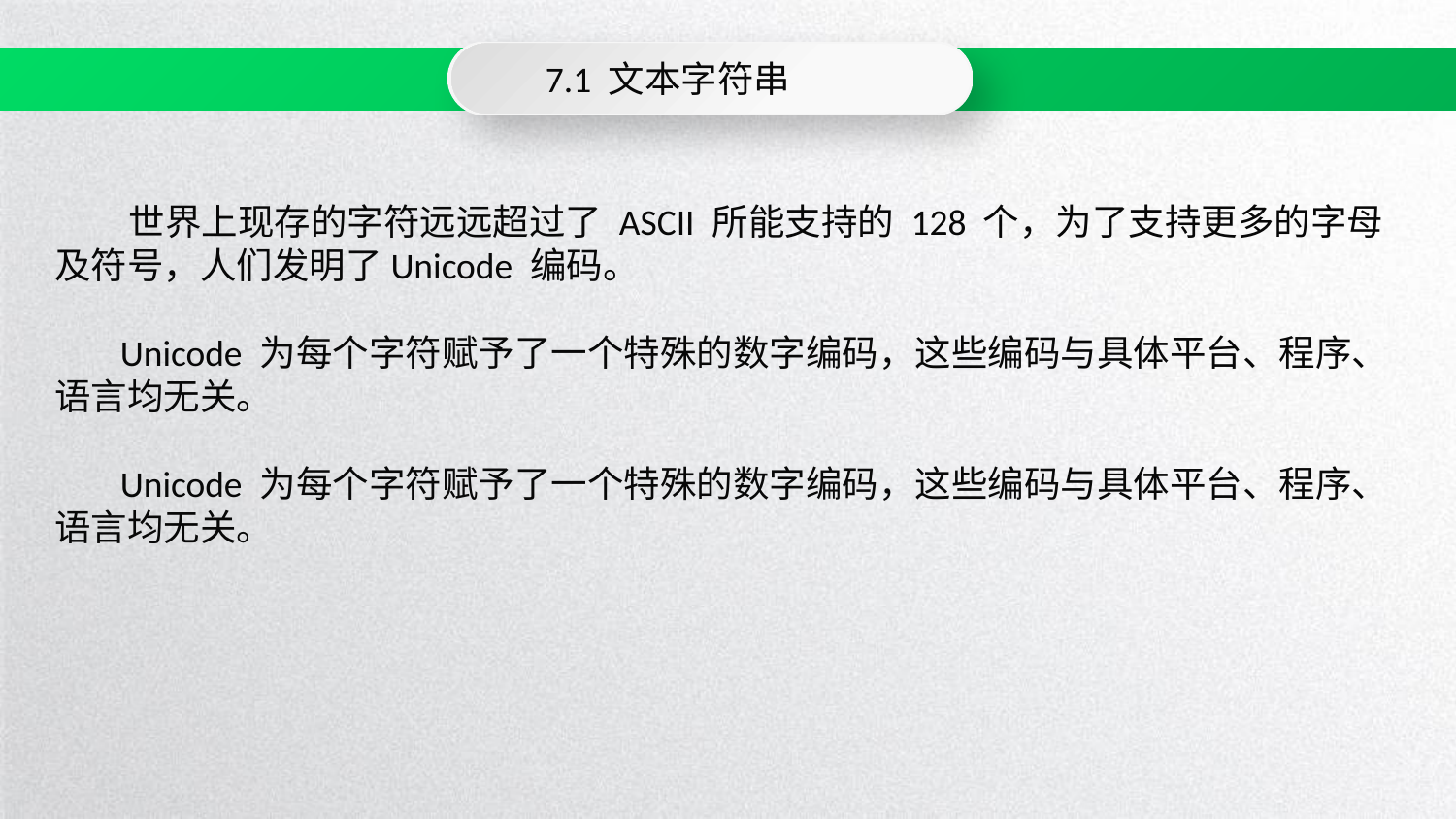

7.1 文本字符串
        世界上现存的字符远远超过了 ASCII 所能支持的 128 个，为了支持更多的字母及符号，人们发明了Unicode 编码。

        Unicode 为每个字符赋予了一个特殊的数字编码，这些编码与具体平台、程序、 语言均无关。

        Unicode 为每个字符赋予了一个特殊的数字编码，这些编码与具体平台、程序、 语言均无关。